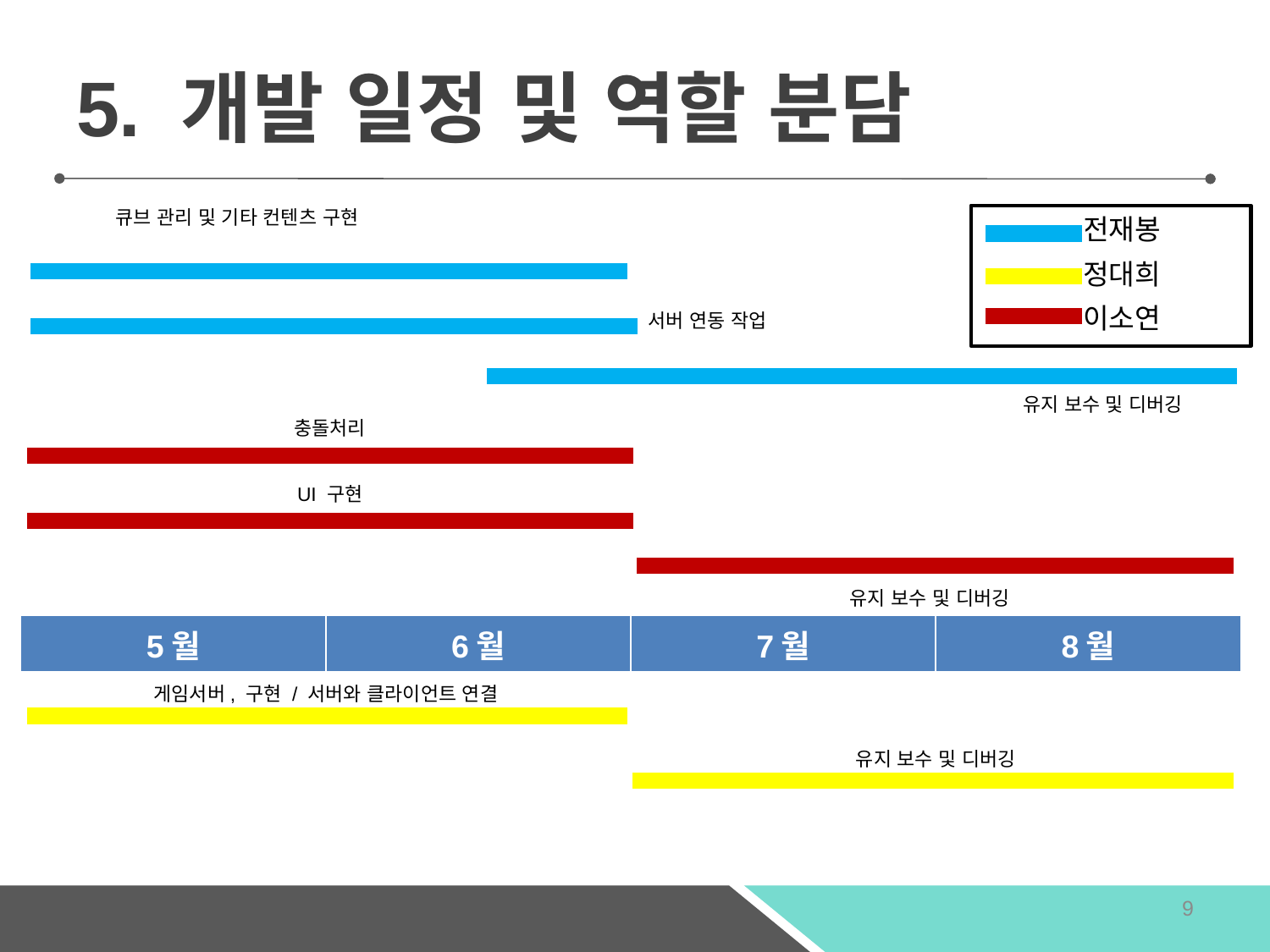

5. 개발 일정 및 역할 분담
큐브 관리 및 기타 컨텐츠 구현

전재봉

정대희

이소연
서버 연동 작업

유지 보수 및 디버깅
충돌처리

UI 구현

유지 보수 및 디버깅
| 5월 | 6월 | 7월 | 8월 |
| --- | --- | --- | --- |
게임서버, 구현 / 서버와 클라이언트 연결

유지 보수 및 디버깅

9